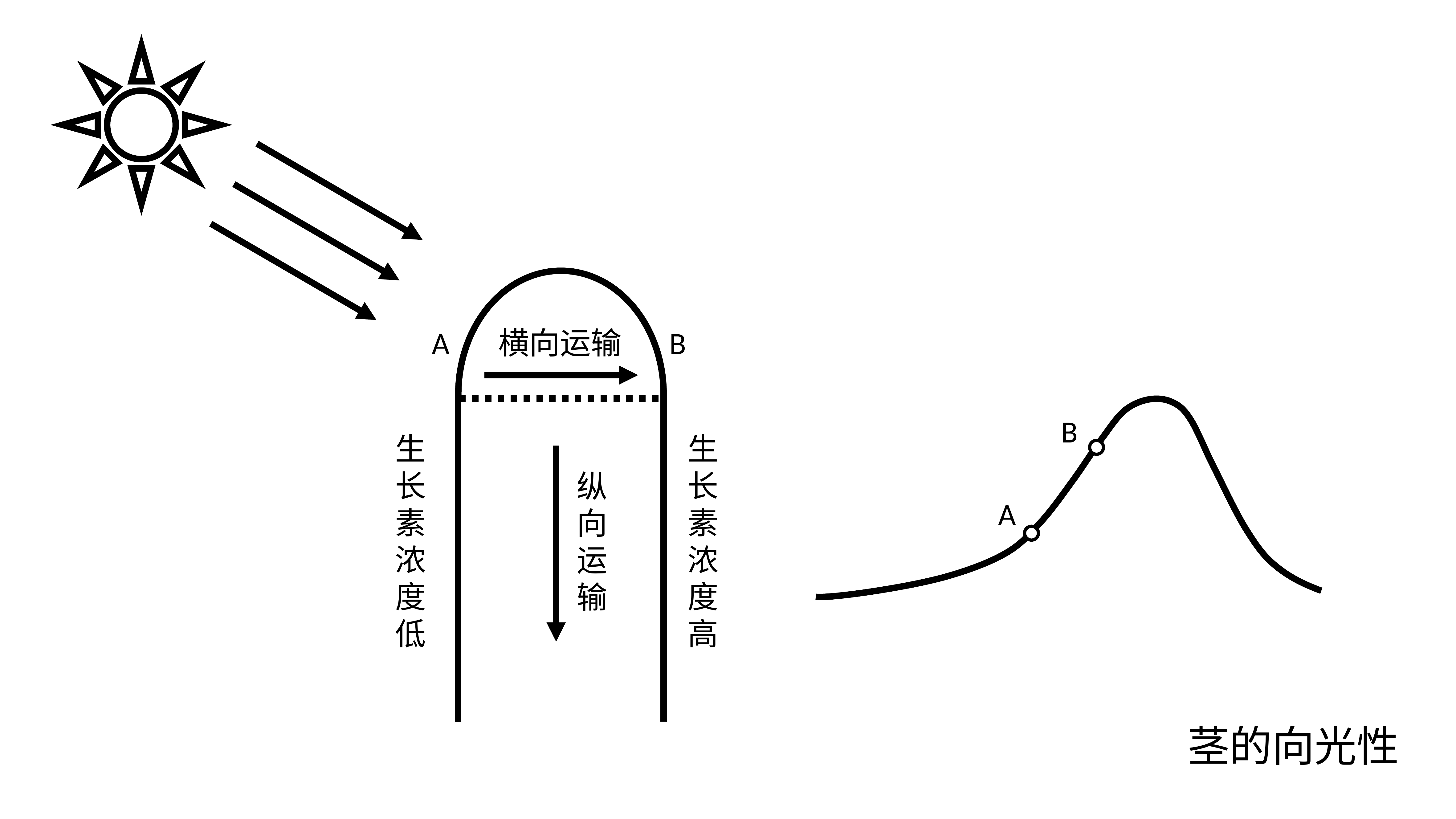

A
横向运输
B
生长素浓度低
生长素浓度高
纵向运输

B

A

茎的向光性